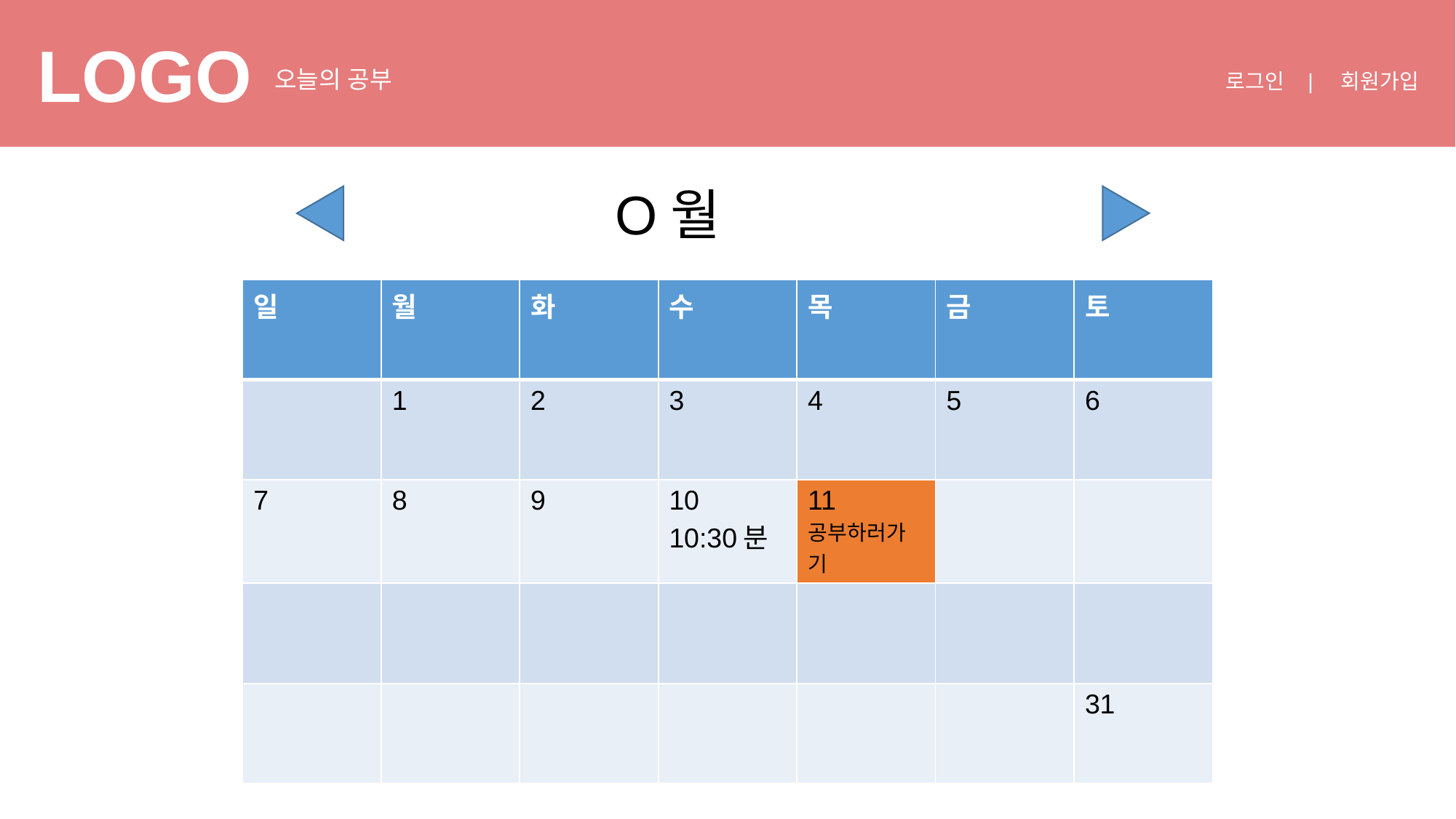

LOGO
오늘의 공부
로그인   |
회원가입
O월

| 일 | 월 | 화 | 수 | 목 | 금 | 토 |
| --- | --- | --- | --- | --- | --- | --- |
|  | 1 | 2 | 3 | 4 | 5 | 6 |
| 7 | 8 | 9 | 10 10:30분 | 11 공부하러가기 |  |  |
|  |  |  |  |  |  |  |
|  |  |  |  |  |  | 31 |